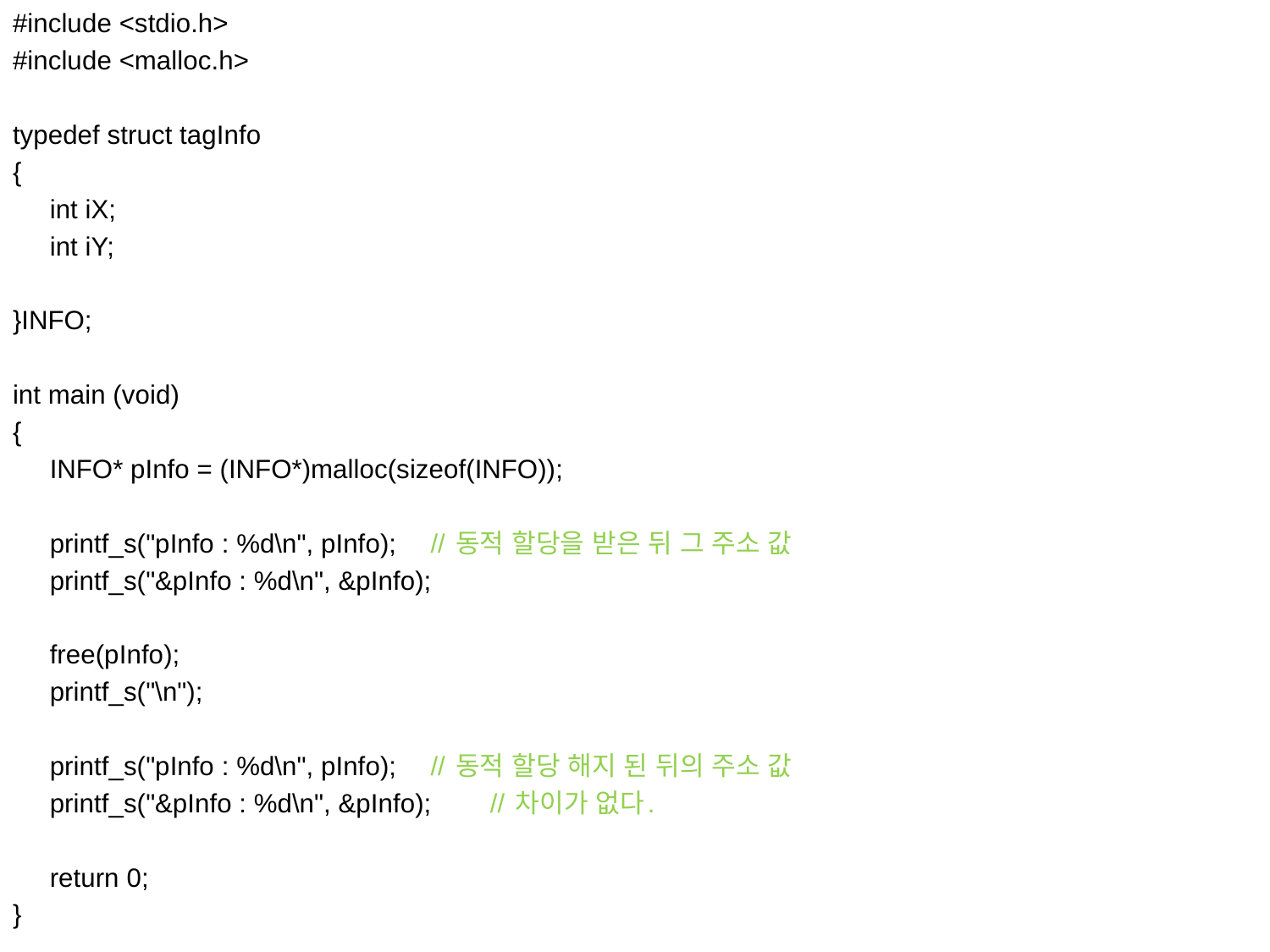

#include <stdio.h>
#include <malloc.h>

typedef struct tagInfo
{
     int iX;
     int iY;

}INFO;

int main (void)
{
     INFO* pInfo = (INFO*)malloc(sizeof(INFO));

     printf_s("pInfo : %d\n", pInfo);		// 동적 할당을 받은 뒤 그 주소 값
     printf_s("&pInfo : %d\n", &pInfo);

     free(pInfo);
     printf_s("\n");

     printf_s("pInfo : %d\n", pInfo);		// 동적 할당 해지 된 뒤의 주소 값
     printf_s("&pInfo : %d\n", &pInfo);		// 차이가 없다.

     return 0;
}